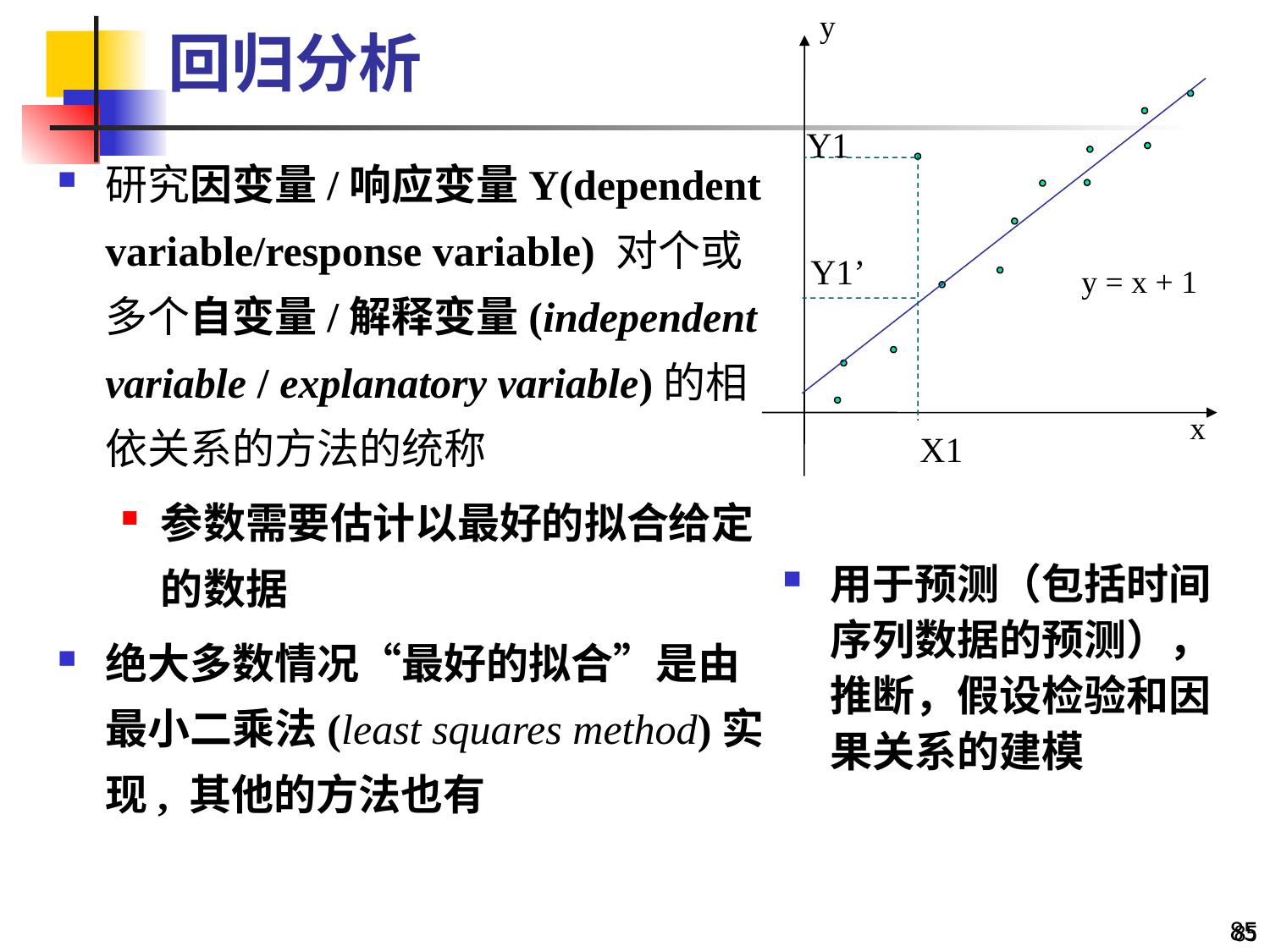

回归分析
y

Y1

Y1’
y = x + 1

x

X1
研究因变量/响应变量Y(dependent variable/response variable) 对个或多个自变量/解释变量(independent variable / explanatory variable)的相依关系的方法的统称
参数需要估计以最好的拟合给定的数据
绝大多数情况“最好的拟合”是由最小二乘法(least squares method)实现, 其他的方法也有
用于预测（包括时间序列数据的预测），推断，假设检验和因果关系的建模
85
85